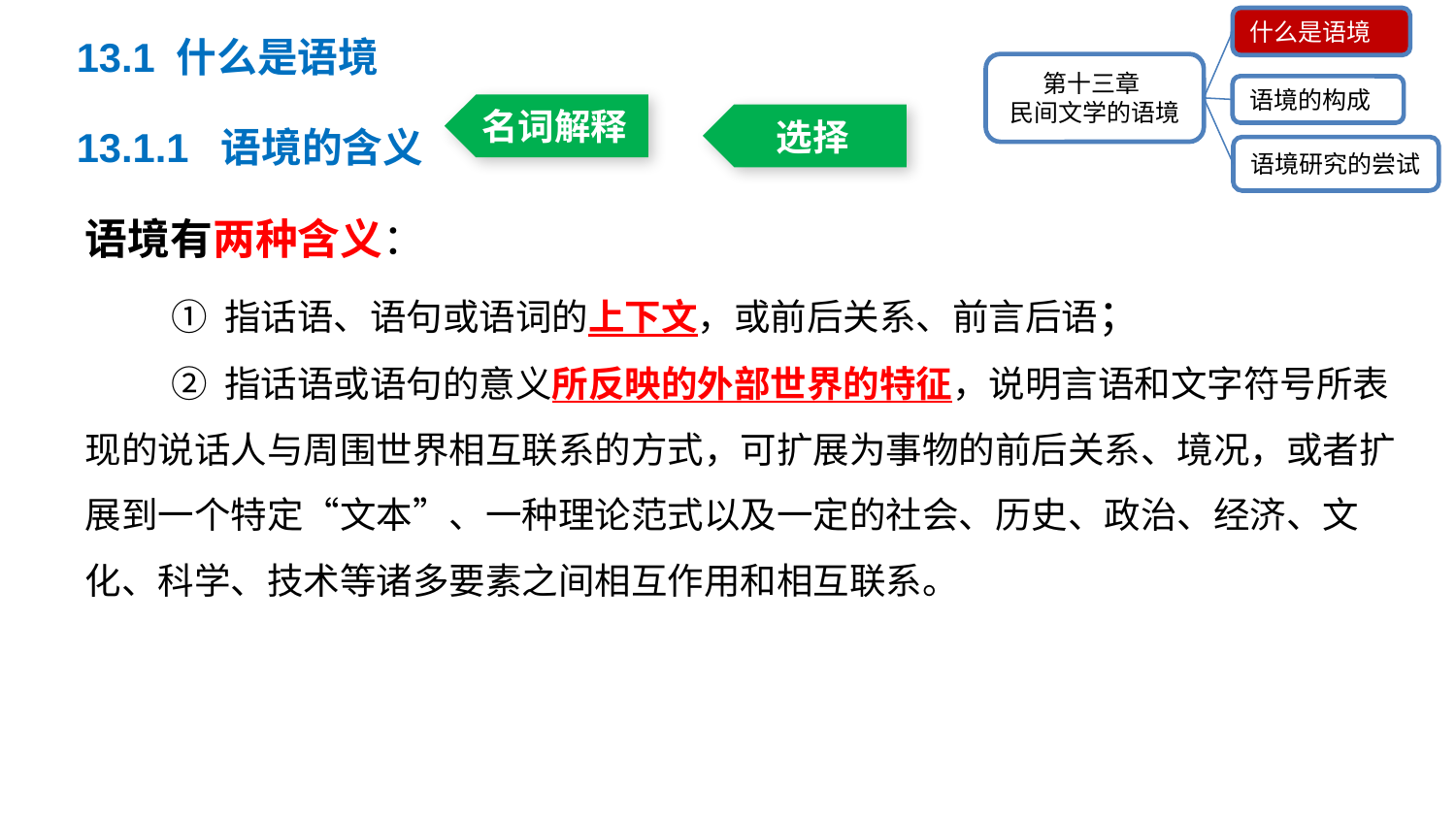

13.1 什么是语境
什么是语境
第十三章
民间文学的语境
语境的构成
语境研究的尝试
13.1.1  语境的含义
名词解释
选择
语境有两种含义：
① 指话语、语句或语词的上下文，或前后关系、前言后语；
② 指话语或语句的意义所反映的外部世界的特征，说明言语和文字符号所表现的说话人与周围世界相互联系的方式，可扩展为事物的前后关系、境况，或者扩展到一个特定“文本”、一种理论范式以及一定的社会、历史、政治、经济、文化、科学、技术等诸多要素之间相互作用和相互联系。